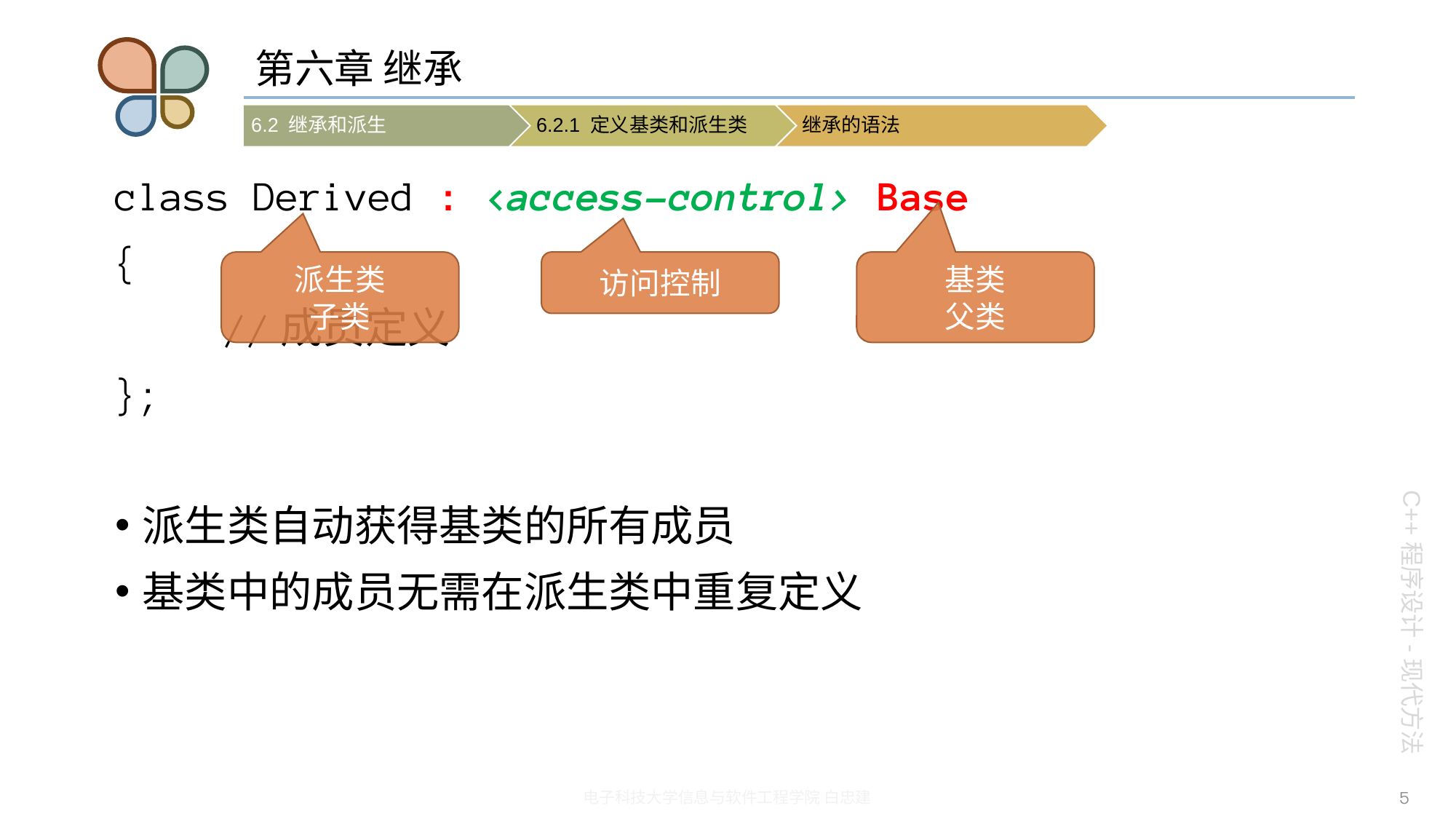

# 第六章 继承
6.2 继承和派生
6.2.1 定义基类和派生类
继承的语法
class Derived : <access-control> Base
{
	//成员定义
};

派生类自动获得基类的所有成员
基类中的成员无需在派生类中重复定义
派生类
子类
访问控制
基类
父类
5